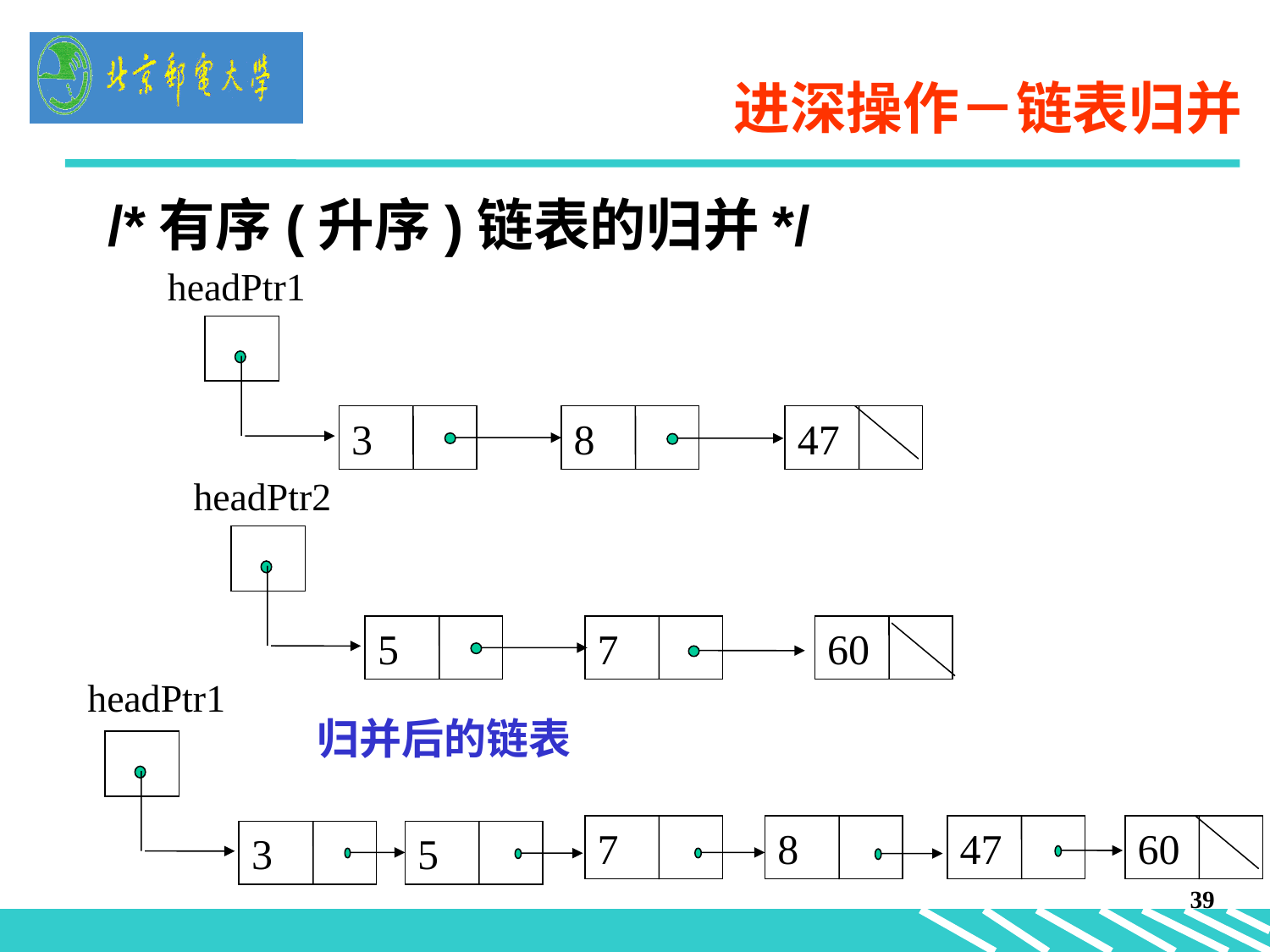

/*有序(升序)链表的归并*/

进深操作－链表归并
headPtr1

3

8

47

headPtr2

5

7

60

headPtr1
归并后的链表

7

8

47

60

3

5

39